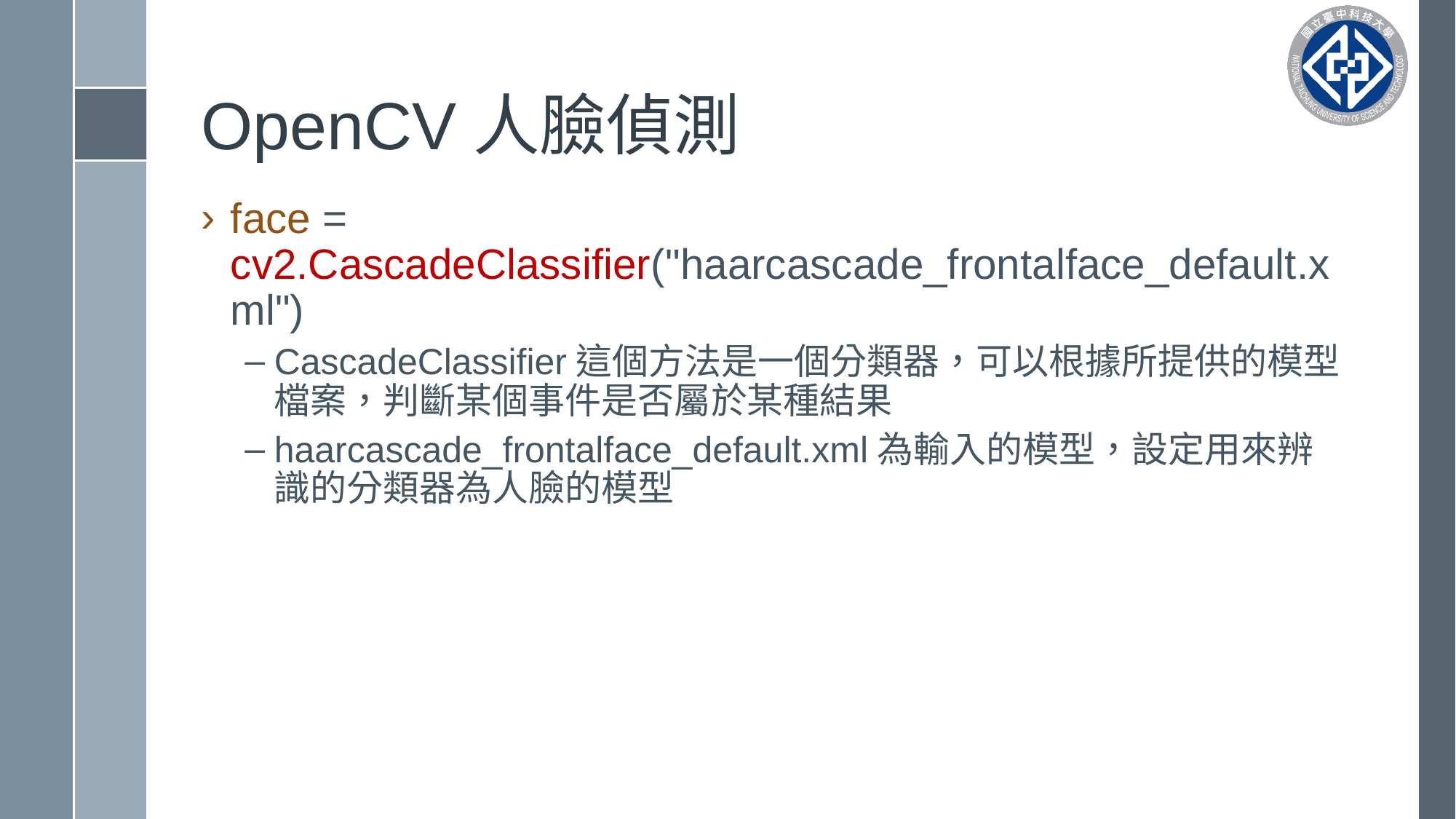

# OpenCV人臉偵測
face = cv2.CascadeClassifier("haarcascade_frontalface_default.xml")
CascadeClassifier這個方法是一個分類器，可以根據所提供的模型檔案，判斷某個事件是否屬於某種結果
haarcascade_frontalface_default.xml為輸入的模型，設定用來辨識的分類器為人臉的模型